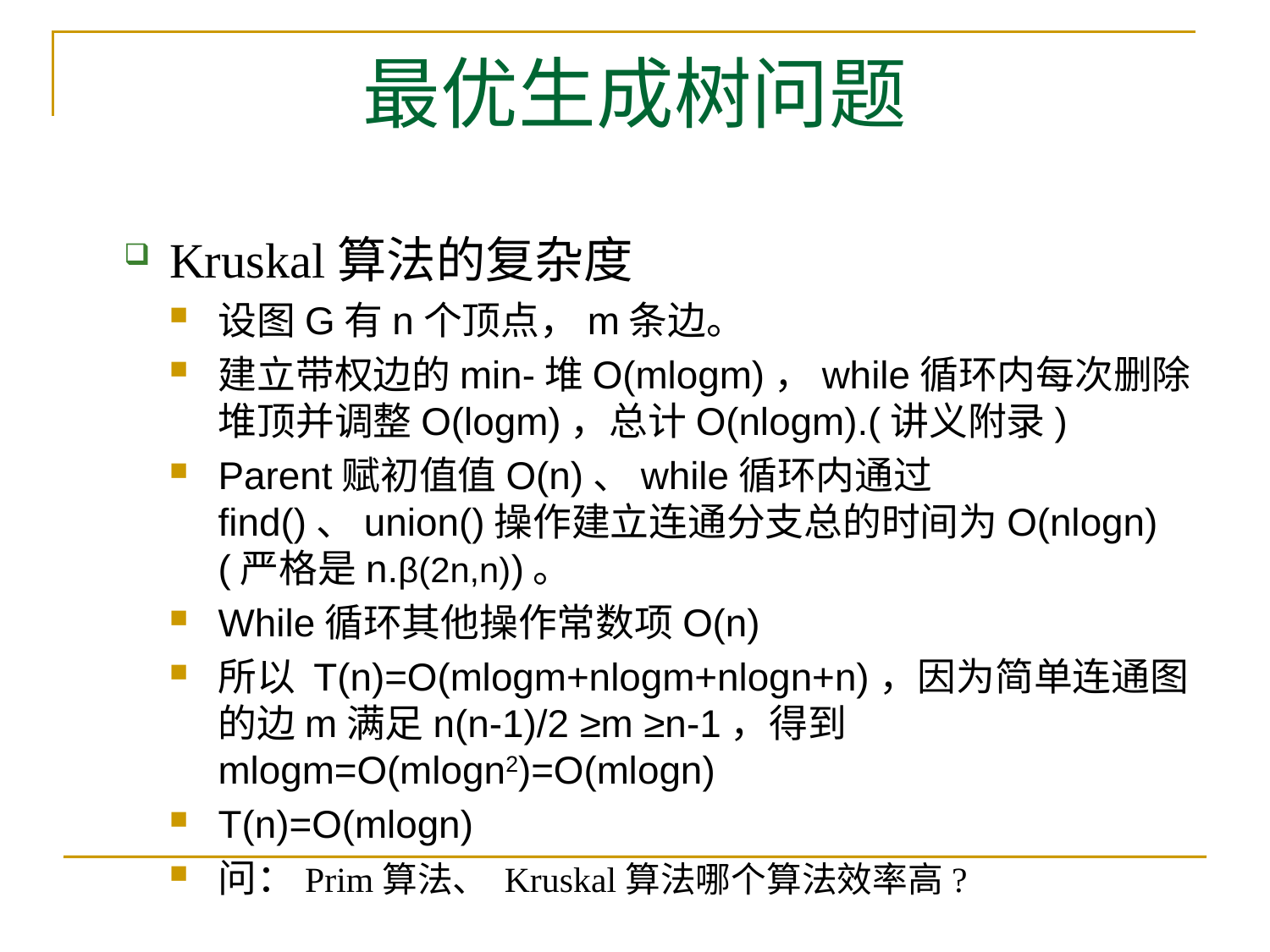

# 最优生成树问题
Kruskal算法的复杂度
设图G有n个顶点，m条边。
建立带权边的min-堆O(mlogm)，while循环内每次删除堆顶并调整O(logm)，总计O(nlogm).(讲义附录)
Parent赋初值值O(n)、while循环内通过find()、union()操作建立连通分支总的时间为O(nlogn)(严格是n.β(2n,n))。
While循环其他操作常数项O(n)
所以 T(n)=O(mlogm+nlogm+nlogn+n)，因为简单连通图的边m满足n(n-1)/2 ≥m ≥n-1，得到mlogm=O(mlogn2)=O(mlogn)
T(n)=O(mlogn)
问：Prim算法、 Kruskal算法哪个算法效率高?